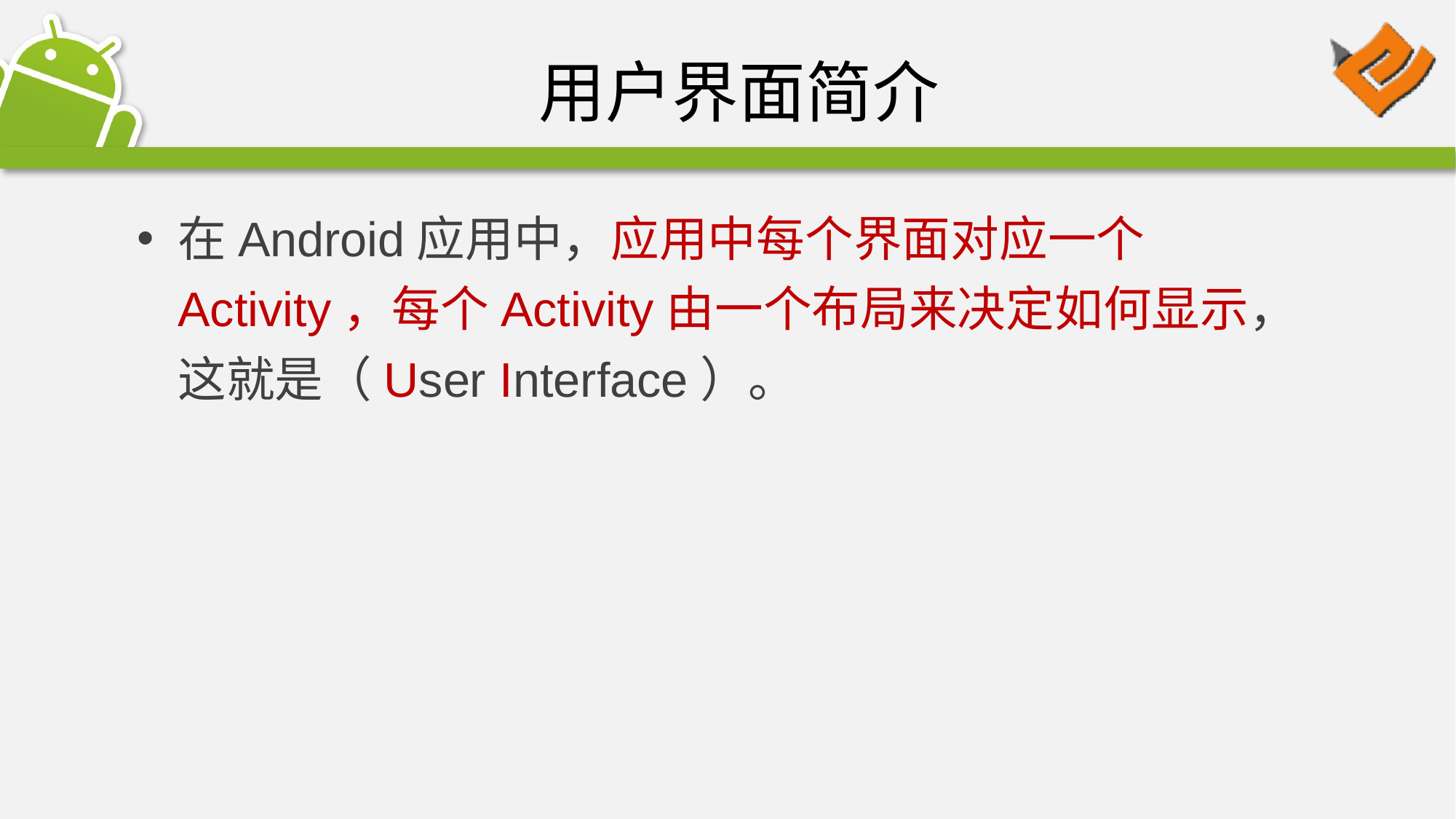

# 用户界面简介
在Android应用中，应用中每个界面对应一个Activity，每个Activity由一个布局来决定如何显示，这就是（User Interface）。